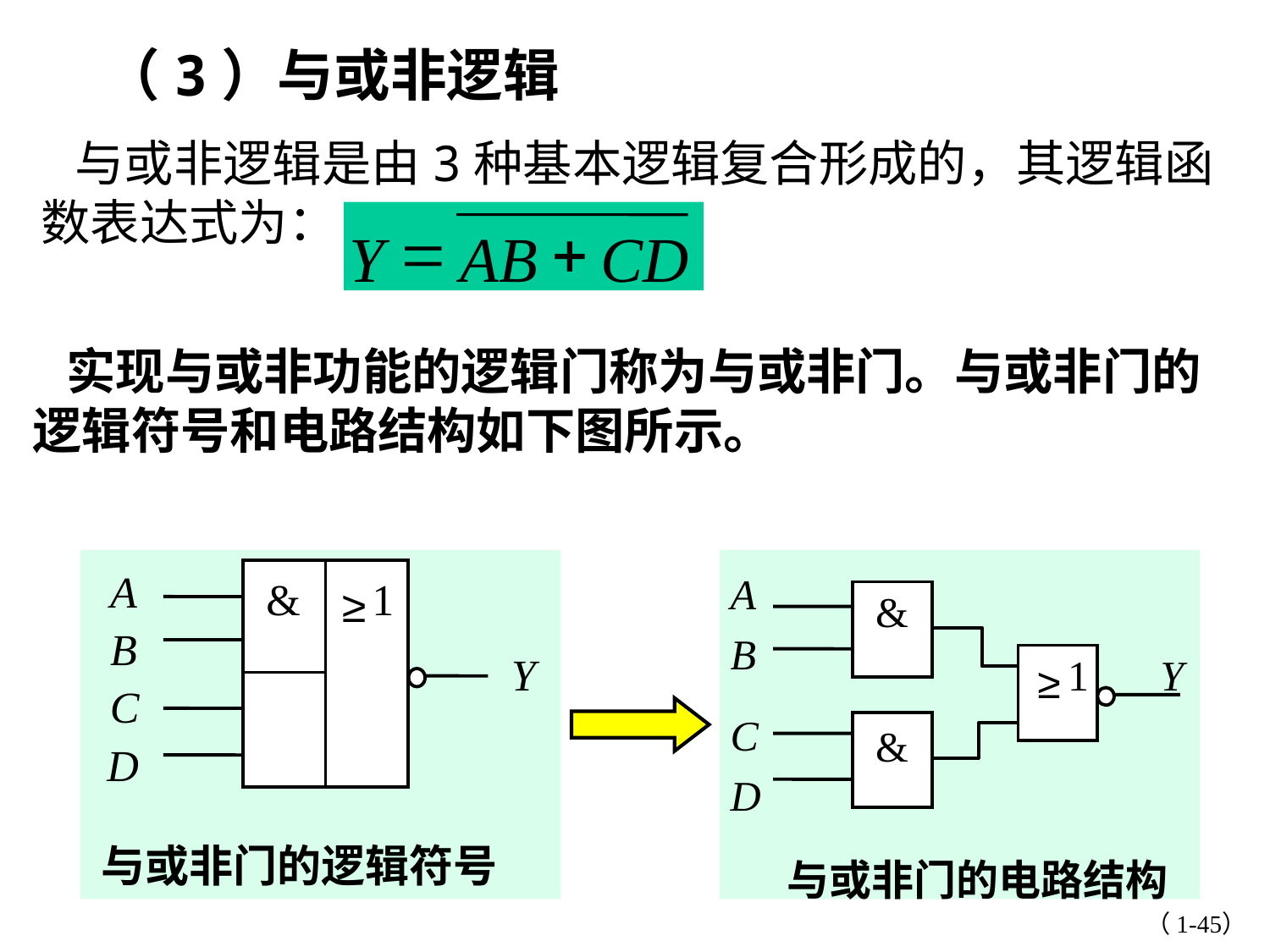

（3）与或非逻辑
  与或非逻辑是由3种基本逻辑复合形成的，其逻辑函数表达式为：

=
+

Y
AB
CD
  实现与或非功能的逻辑门称为与或非门。与或非门的逻辑符号和电路结构如下图所示。

A
&
1
≥

B

Y

C

D

与或非门的逻辑符号

A

&

B

1
Y
≥

C

&

D

与或非门的电路结构

（1-45）